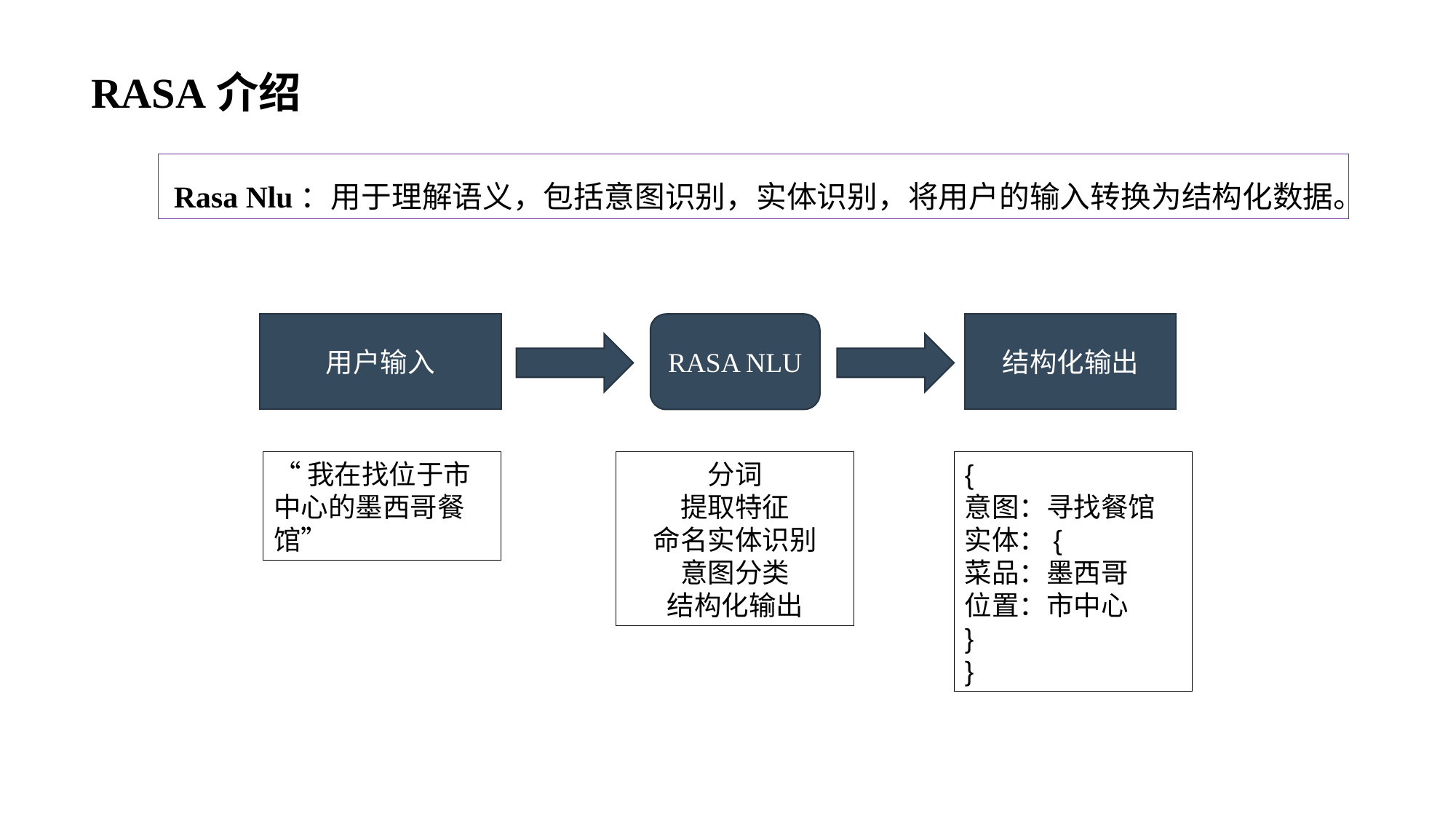

# RASA介绍
Rasa Nlu：用于理解语义，包括意图识别，实体识别，将用户的输入转换为结构化数据。
用户输入
RASA NLU
结构化输出

“我在找位于市中心的墨西哥餐馆”
分词
提取特征
命名实体识别
意图分类
结构化输出
{
意图：寻找餐馆
实体：{
菜品：墨西哥
位置：市中心
}
}
5